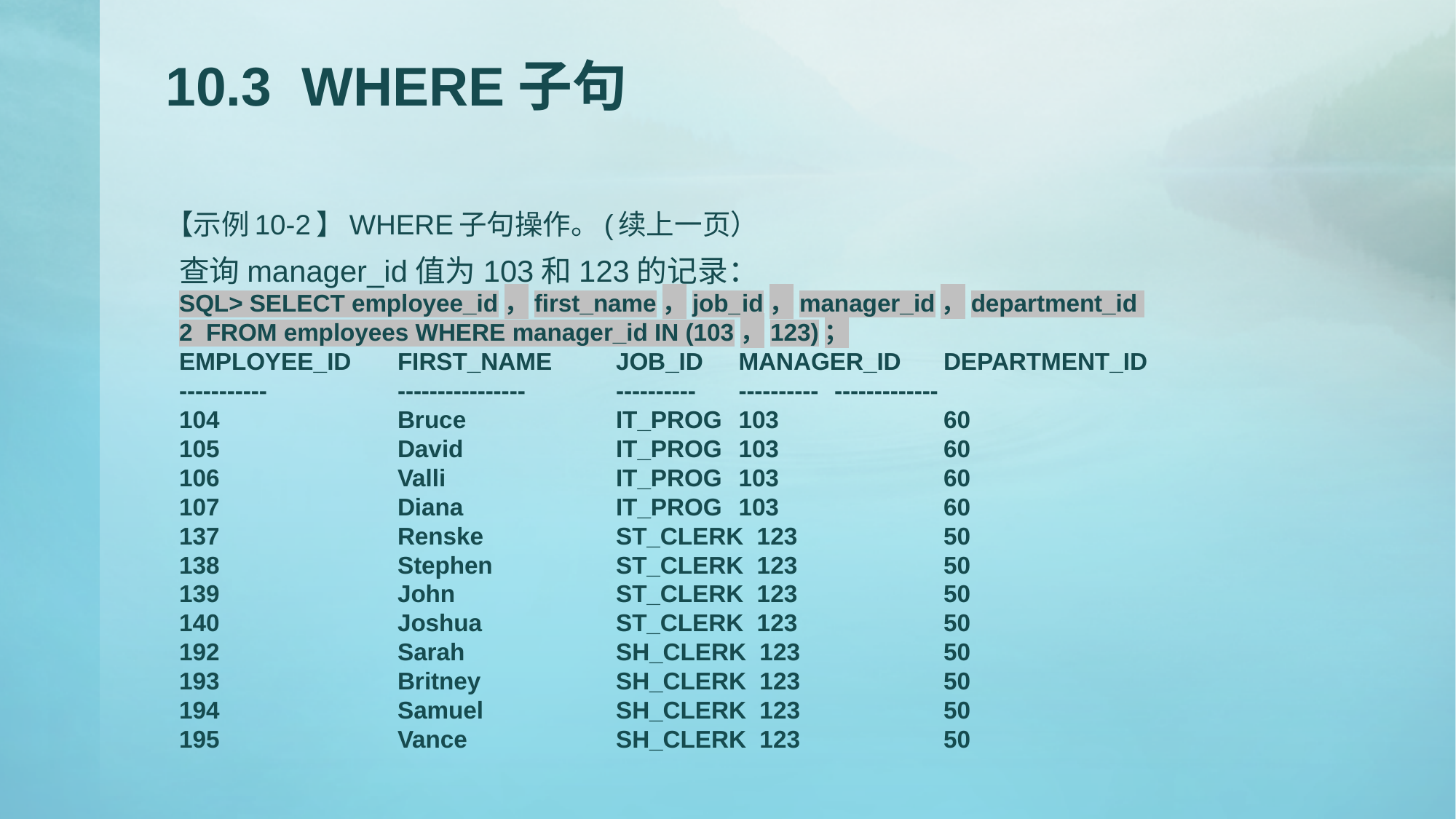

# 10.3  WHERE子句
【示例10-2】WHERE子句操作。(续上一页）
查询manager_id值为103和123的记录：
SQL> SELECT employee_id，first_name，job_id，manager_id，department_id
2  FROM employees WHERE manager_id IN (103，123)；
EMPLOYEE_ID	FIRST_NAME	JOB_ID	  MANAGER_ID	DEPARTMENT_ID
-----------		----------------	----------	  ----------	-------------
104		Bruce		IT_PROG	  103		60
105		David		IT_PROG	  103		60
106		Valli		IT_PROG	  103		60
107		Diana		IT_PROG	  103		60
137		Renske		ST_CLERK  123		50
138		Stephen		ST_CLERK  123		50
139		John		ST_CLERK  123		50
140		Joshua		ST_CLERK  123		50
192		Sarah		SH_CLERK  123		50
193		Britney		SH_CLERK  123		50
194		Samuel		SH_CLERK  123		50
195		Vance		SH_CLERK  123		50